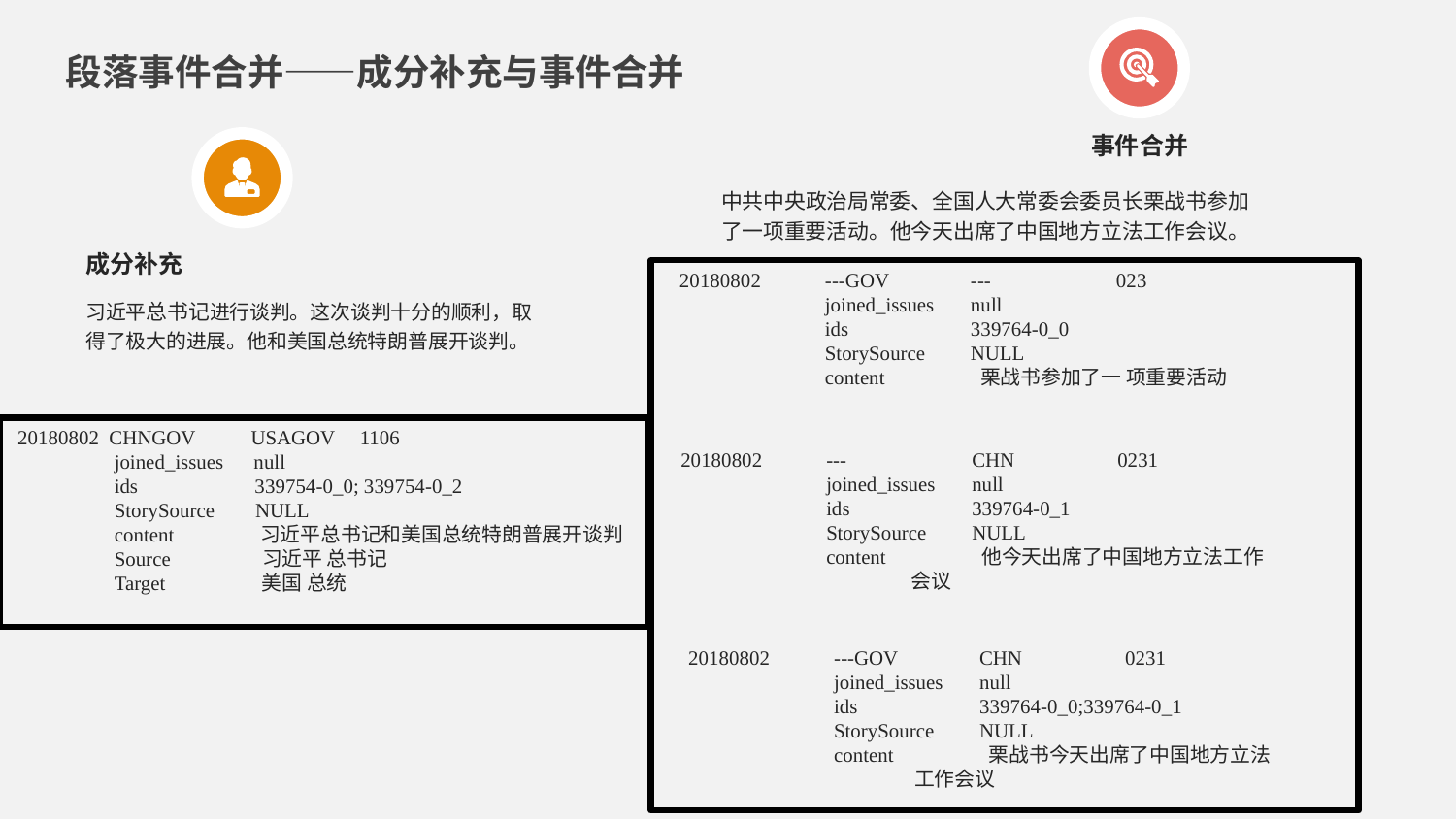

段落事件合并——成分补充与事件合并

事件合并
中共中央政治局常委、全国人大常委会委员长栗战书参加了一项重要活动。他今天出席了中国地方立法工作会议。

成分补充
习近平总书记进行谈判。这次谈判十分的顺利，取得了极大的进展。他和美国总统特朗普展开谈判。

20180802	---GOV	---	023
	joined_issues	null
	ids	339764-0_0
	StorySource	NULL
	content	 栗战书参加了一 项重要活动
20180802  CHNGOV           USAGOV     1106
                   joined_issues      null
                   ids	                  339754-0_0; 339754-0_2
                   StorySource        NULL
                   content                习近平总书记和美国总统特朗普展开谈判
                   Source                 习近平 总书记
                   Target                  美国 总统

20180802	---	CHN	0231
	joined_issues	null
	ids	339764-0_1
	StorySource	NULL
	content	 他今天出席了中国地方立法工作
                                                 会议
20180802	---GOV	CHN	0231
	joined_issues	null
	ids	339764-0_0;339764-0_1
	StorySource	NULL
	content	 栗战书今天出席了中国地方立法
                                                工作会议